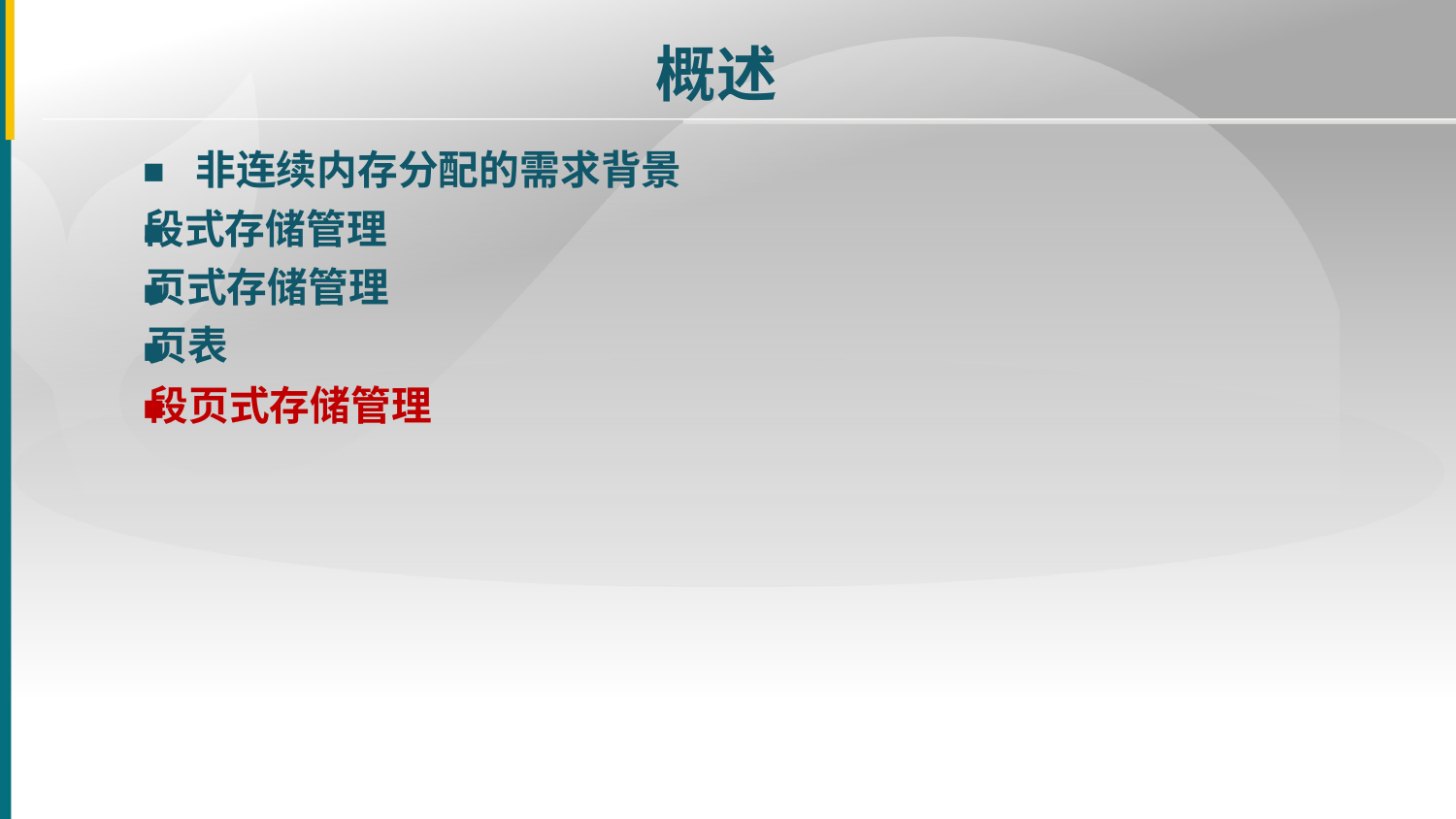

概述
■
非连续内存分配的需求背景
段式存储管理
■
页式存储管理
■
页表
■
段页式存储管理
■